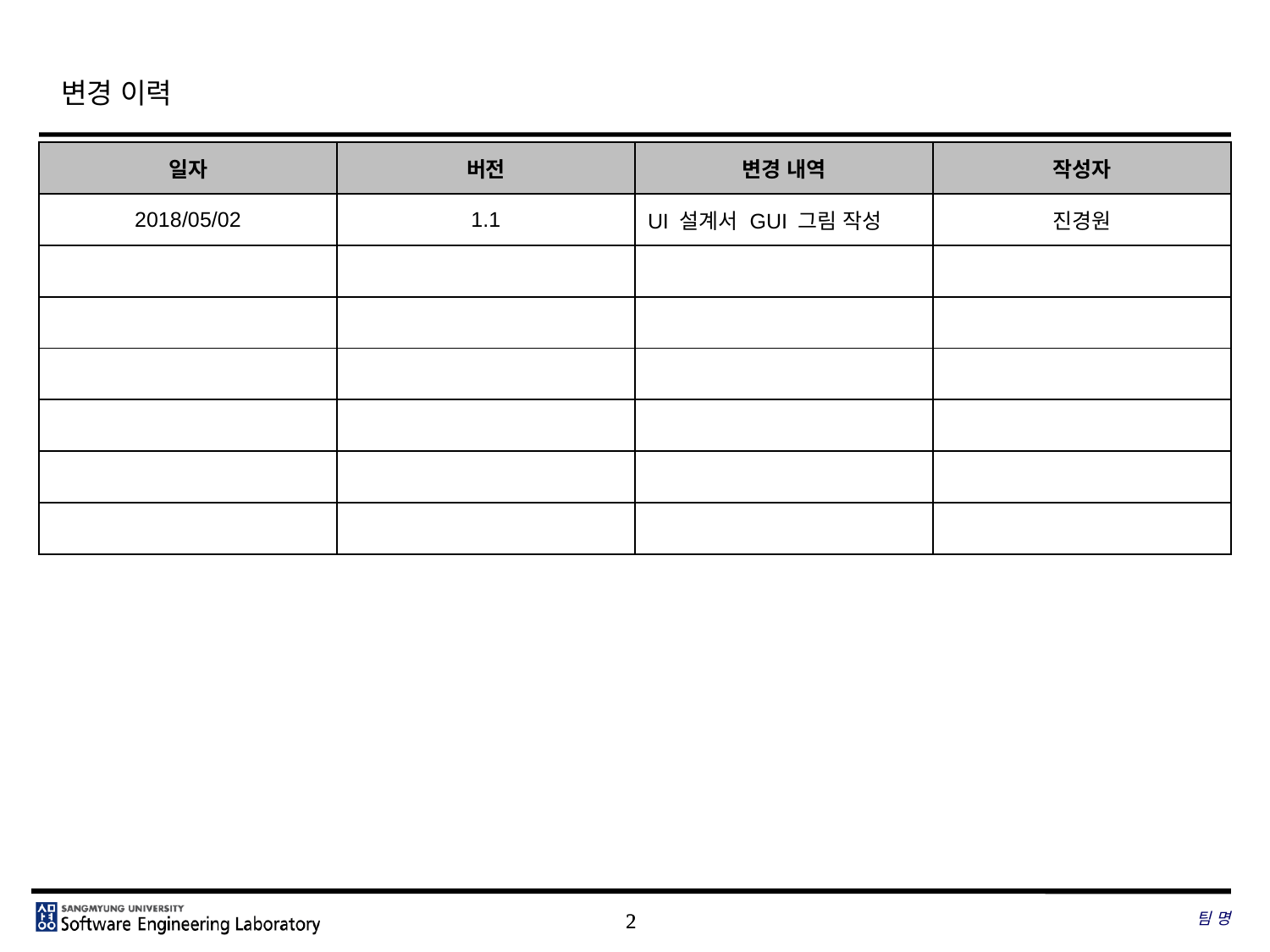

# 변경 이력
| 일자 | 버전 | 변경 내역 | 작성자 |
| --- | --- | --- | --- |
| 2018/05/02 | 1.1 | UI 설계서 GUI 그림 작성 | 진경원 |
|  |  |  |  |
|  |  |  |  |
|  |  |  |  |
|  |  |  |  |
|  |  |  |  |
|  |  |  |  |
팀 명